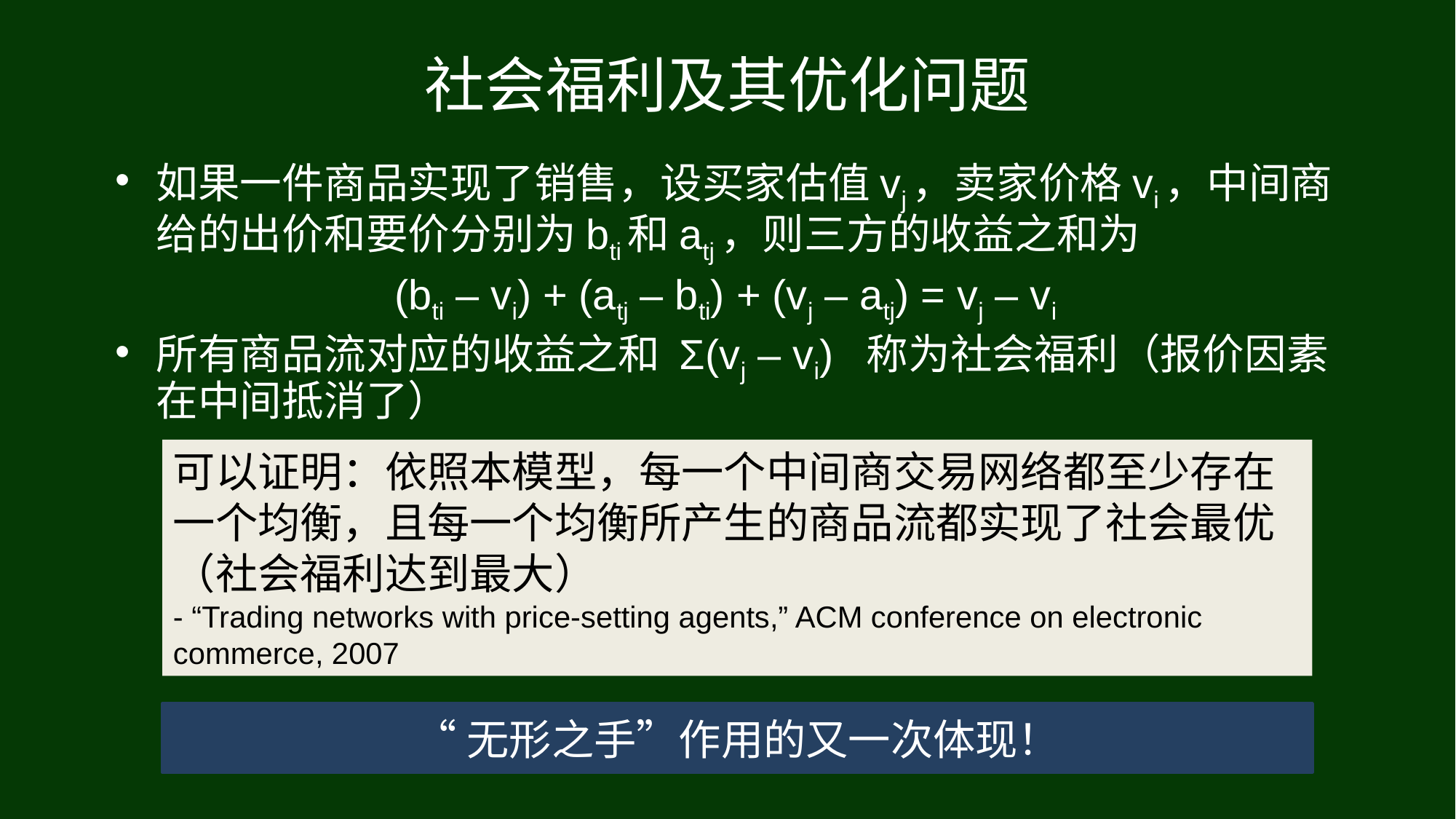

# 社会福利及其优化问题
如果一件商品实现了销售，设买家估值vj，卖家价格vi，中间商给的出价和要价分别为bti和atj，则三方的收益之和为
(bti – vi) + (atj – bti) + (vj – atj) = vj – vi
所有商品流对应的收益之和 Σ(vj – vi)  称为社会福利（报价因素在中间抵消了）
可以证明：依照本模型，每一个中间商交易网络都至少存在一个均衡，且每一个均衡所产生的商品流都实现了社会最优（社会福利达到最大）
- “Trading networks with price-setting agents,” ACM conference on electronic commerce, 2007
“无形之手”作用的又一次体现！